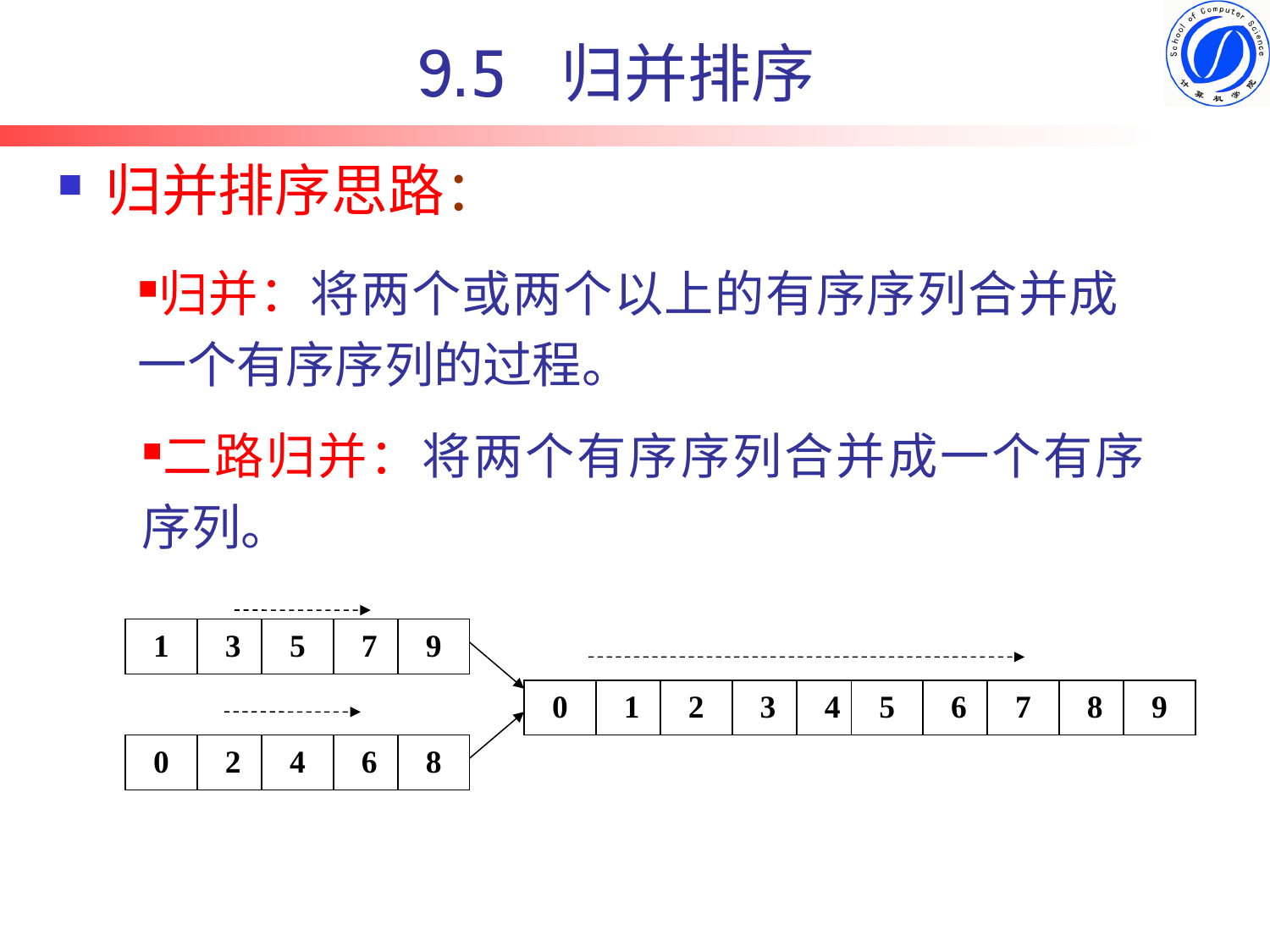

# 9.5  归并排序
归并排序思路：
归并：将两个或两个以上的有序序列合并成一个有序序列的过程。
二路归并：将两个有序序列合并成一个有序序列。

1
3
5
7
9

0
1
2
3
4
5
6
7
8
9

0
2
4
6
8